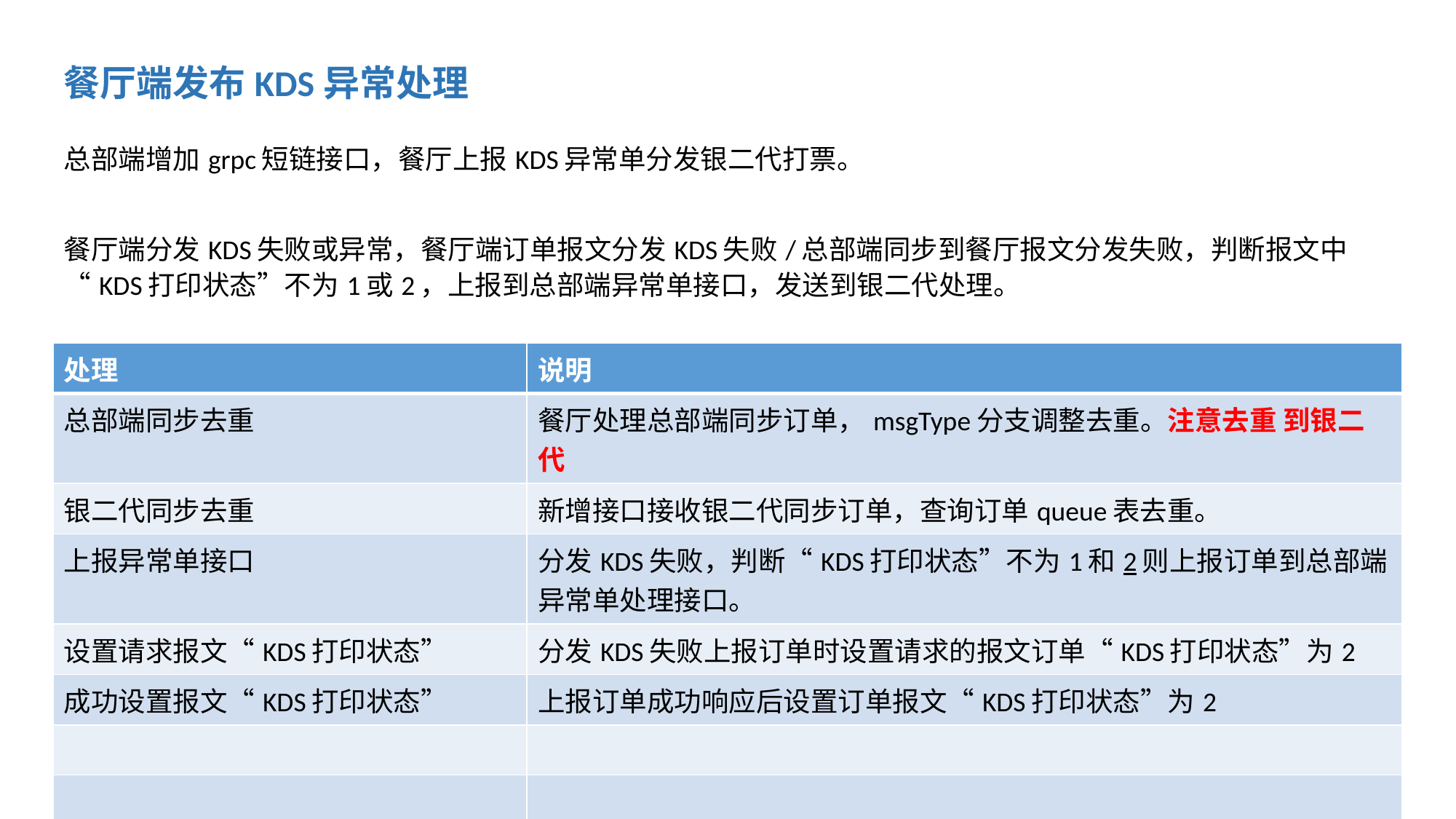

餐厅端发布KDS异常处理
总部端增加grpc短链接口，餐厅上报KDS异常单分发银二代打票。

餐厅端分发KDS失败或异常，餐厅端订单报文分发KDS失败/总部端同步到餐厅报文分发失败，判断报文中“KDS打印状态”不为1或2，上报到总部端异常单接口，发送到银二代处理。
| 处理 | 说明 |
| --- | --- |
| 总部端同步去重 | 餐厅处理总部端同步订单，msgType分支调整去重。注意去重 到银二代 |
| 银二代同步去重 | 新增接口接收银二代同步订单，查询订单queue表去重。 |
| 上报异常单接口 | 分发KDS失败，判断“KDS打印状态”不为1和2则上报订单到总部端异常单处理接口。 |
| 设置请求报文“KDS打印状态” | 分发KDS失败上报订单时设置请求的报文订单“KDS打印状态”为2 |
| 成功设置报文“KDS打印状态” | 上报订单成功响应后设置订单报文“KDS打印状态”为2 |
|  |  |
|  |  |